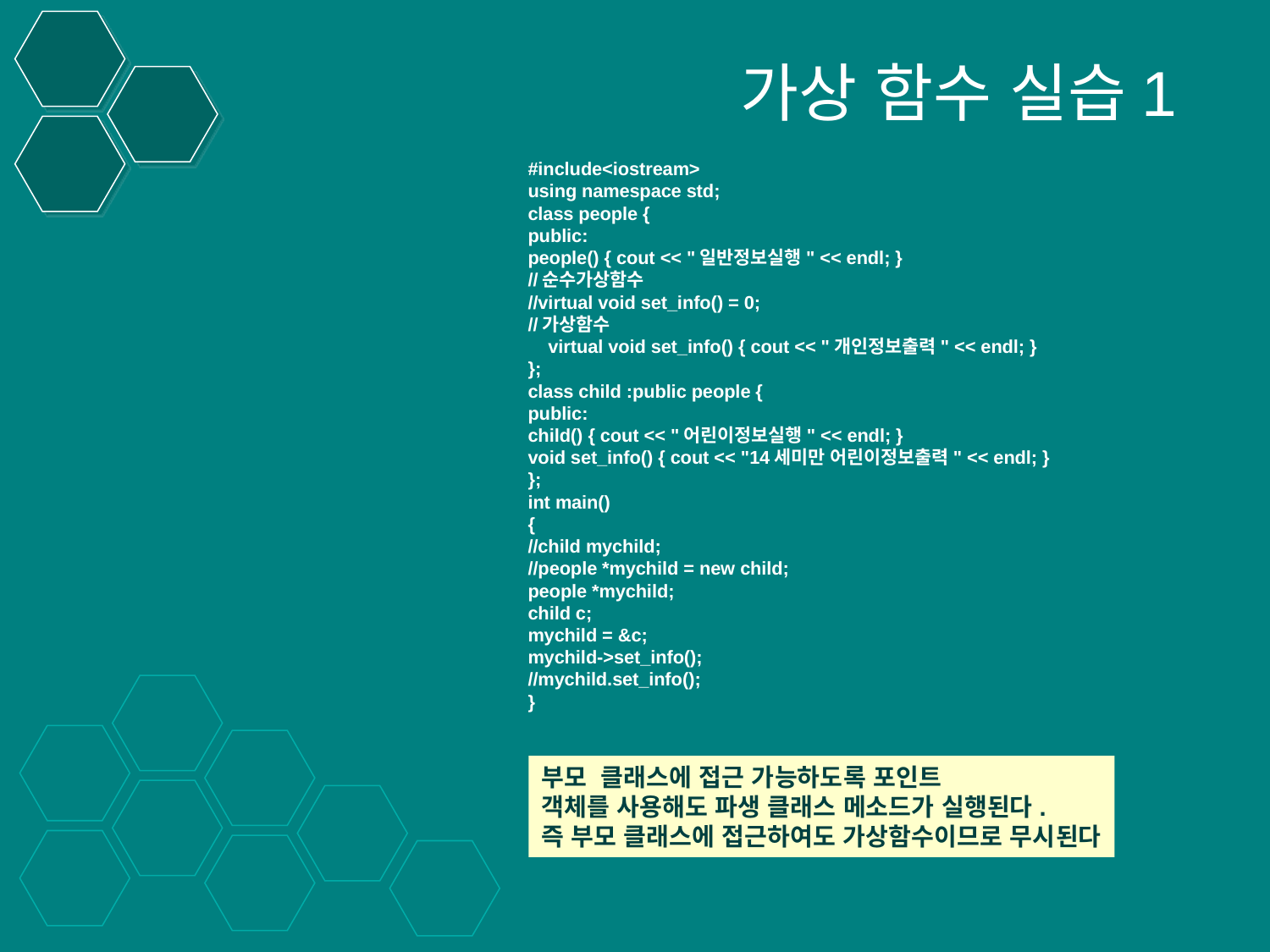

# 가상 함수 실습1
#include<iostream>
using namespace std;
class people {
public:
people() { cout << "일반정보실행" << endl; }
//순수가상함수
//virtual void set_info() = 0;
//가상함수
    virtual void set_info() { cout << "개인정보출력" << endl; }
};
class child :public people {
public:
child() { cout << "어린이정보실행" << endl; }
void set_info() { cout << "14세미만 어린이정보출력" << endl; }
};
int main()
{
//child mychild;
//people *mychild = new child;
people *mychild;
child c;
mychild = &c;
mychild->set_info();
//mychild.set_info();
}
부모  클래스에 접근 가능하도록 포인트
객체를 사용해도 파생 클래스 메소드가 실행된다.
즉 부모 클래스에 접근하여도 가상함수이므로 무시된다